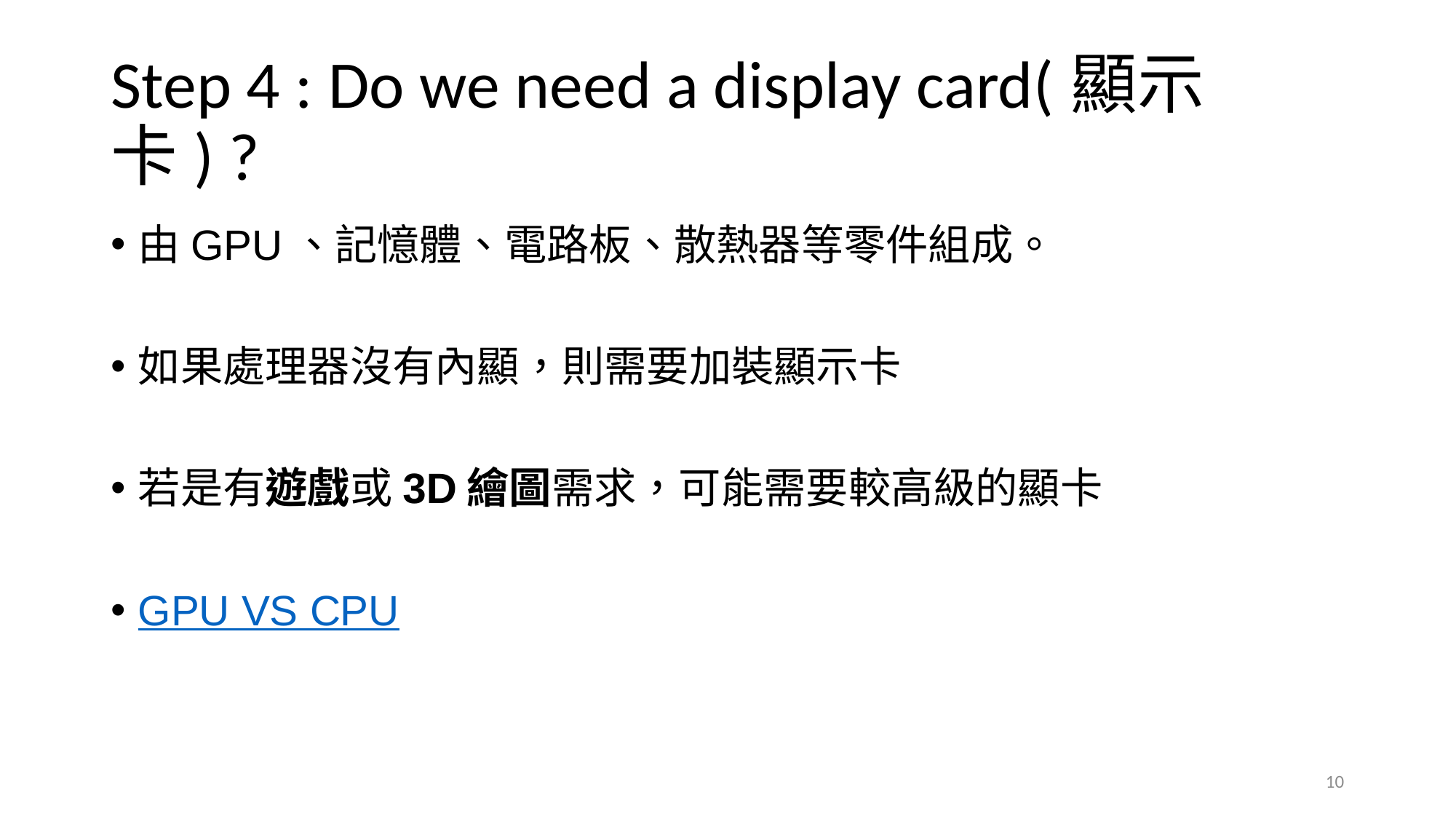

# Step 4 : Do we need a display card(顯示卡) ?
由GPU、記憶體、電路板、散熱器等零件組成。

如果處理器沒有內顯，則需要加裝顯示卡

若是有遊戲或3D繪圖需求，可能需要較高級的顯卡

GPU VS CPU
10